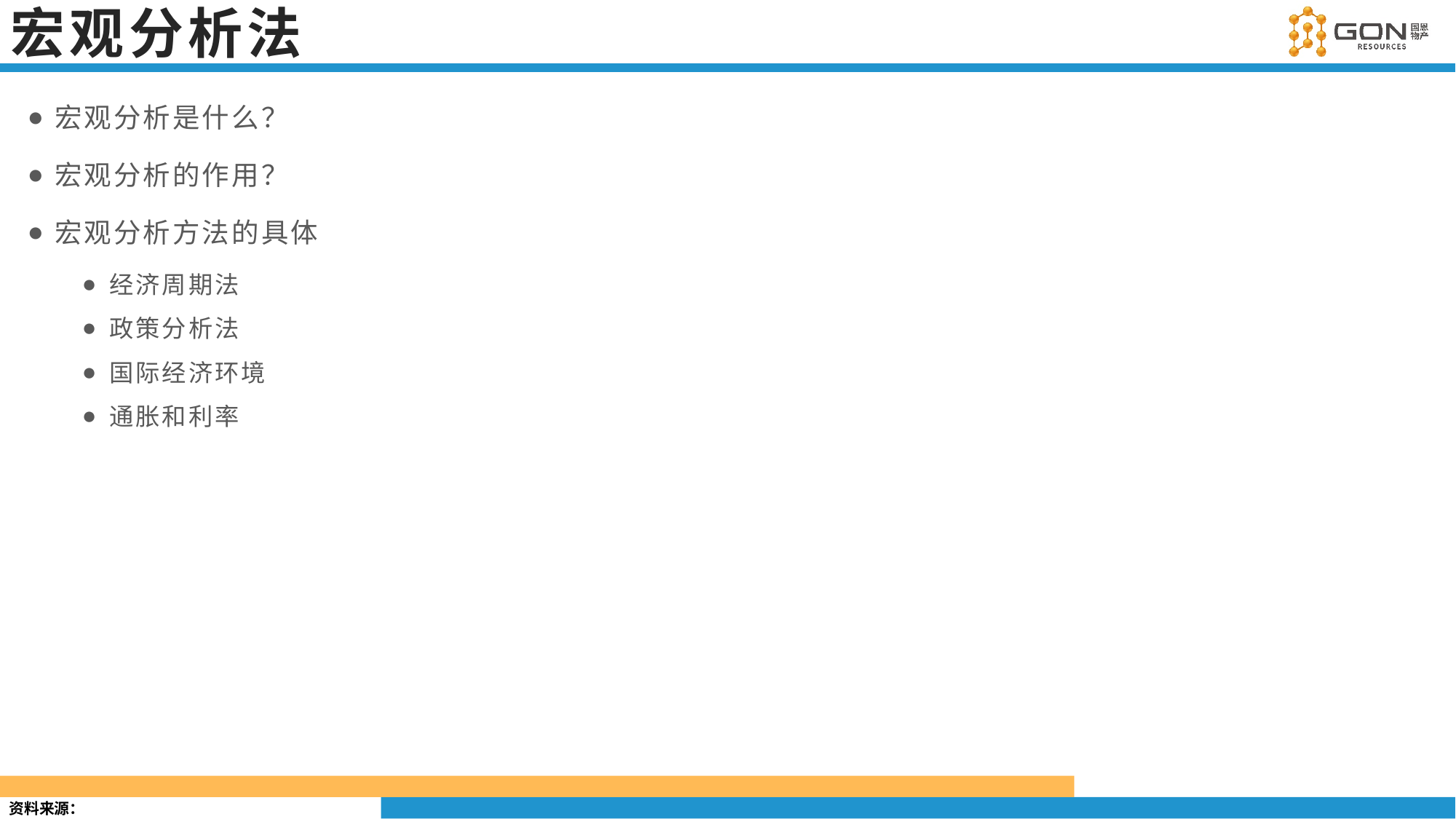

# 宏观分析法
宏观分析是什么？
宏观分析的作用？
宏观分析方法的具体
经济周期法
政策分析法
国际经济环境
通胀和利率